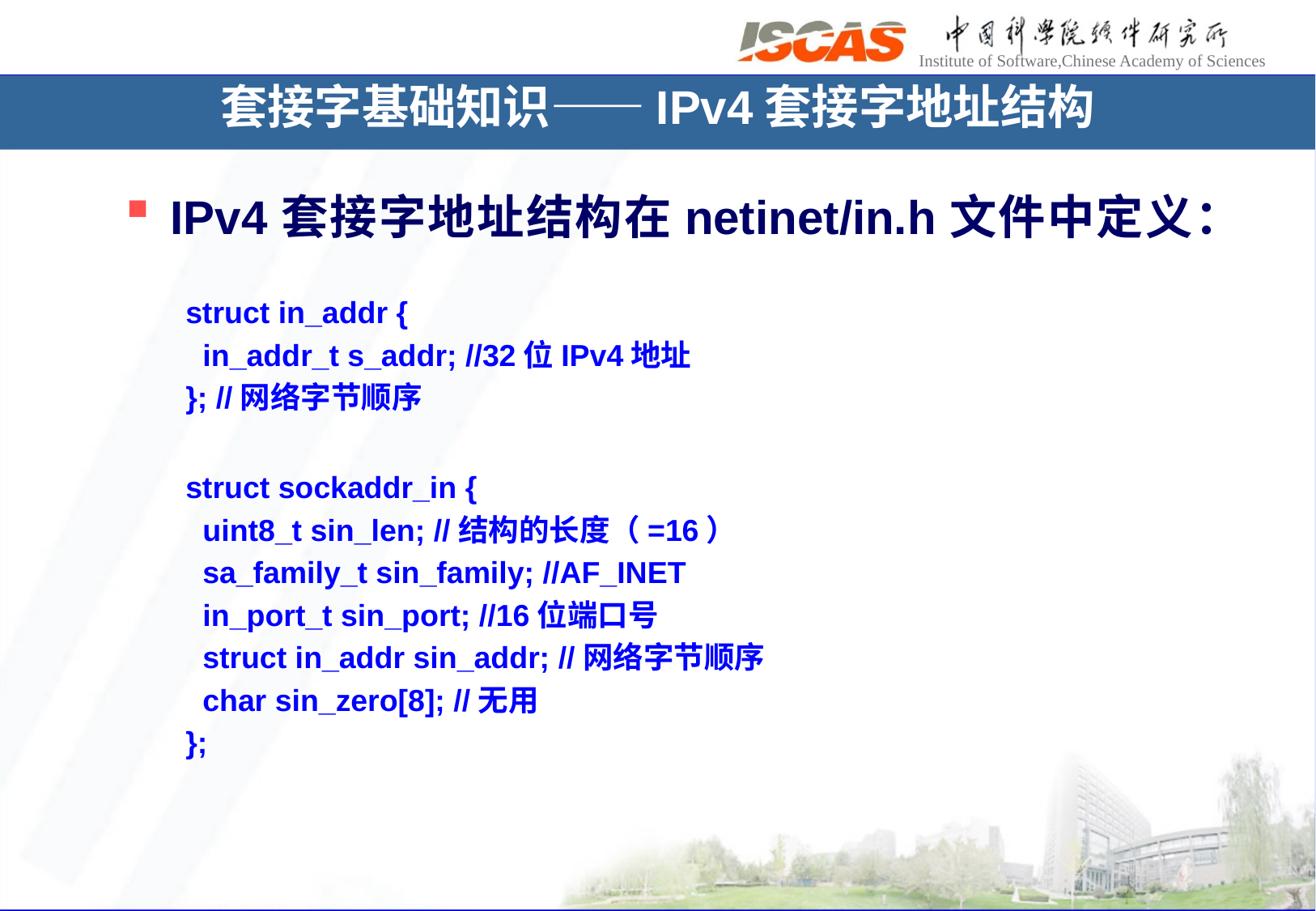

# 套接字基础知识——IPv4套接字地址结构
IPv4套接字地址结构在netinet/in.h文件中定义：

struct in_addr {
  in_addr_t s_addr; //32位IPv4地址
}; //网络字节顺序

struct sockaddr_in {
  uint8_t sin_len; //结构的长度（=16）
  sa_family_t sin_family; //AF_INET
  in_port_t sin_port; //16位端口号
  struct in_addr sin_addr; //网络字节顺序
  char sin_zero[8]; //无用
};